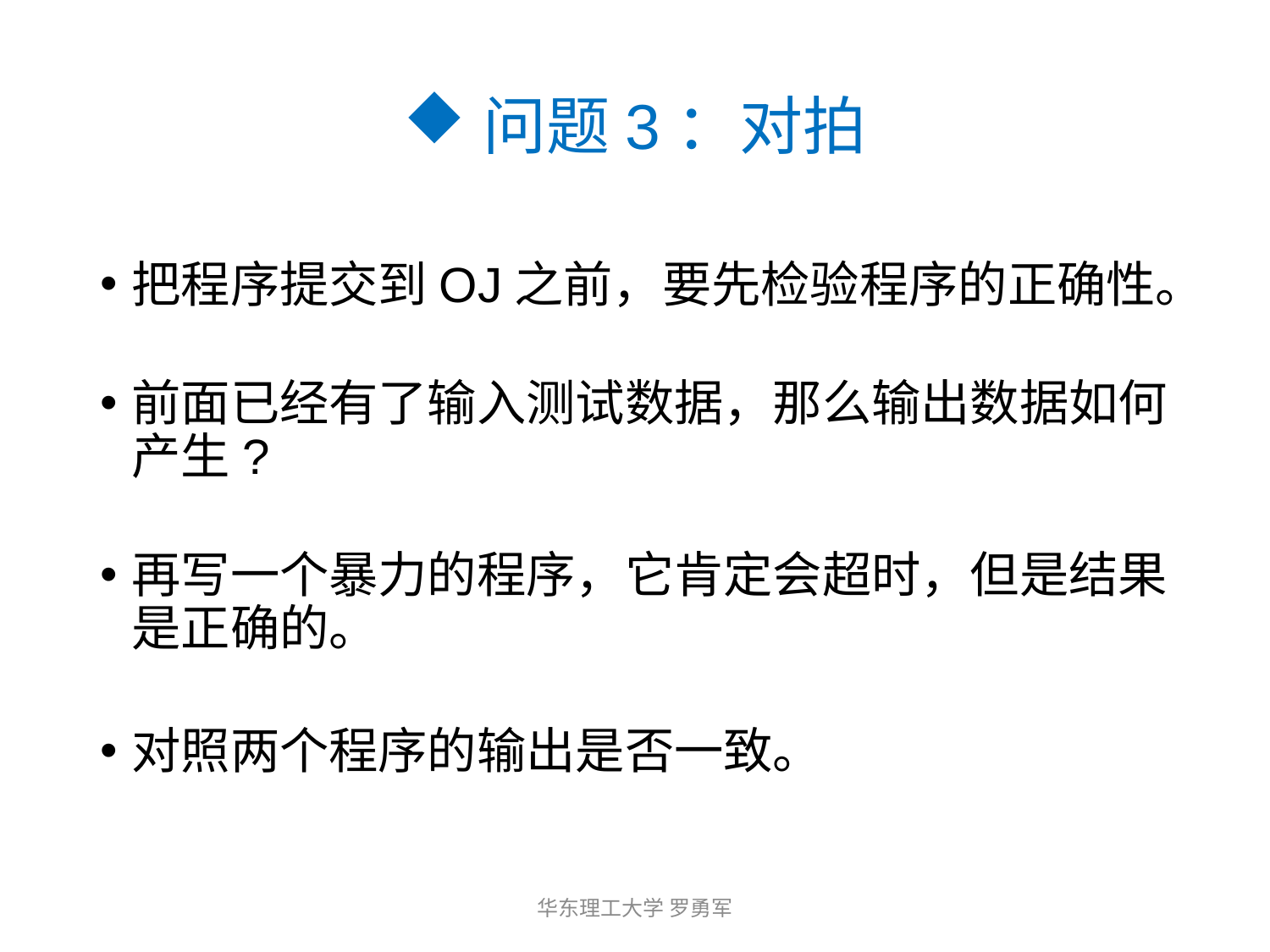

# 问题3：对拍
把程序提交到OJ之前，要先检验程序的正确性。

前面已经有了输入测试数据，那么输出数据如何产生?

再写一个暴力的程序，它肯定会超时，但是结果是正确的。

对照两个程序的输出是否一致。
华东理工大学 罗勇军